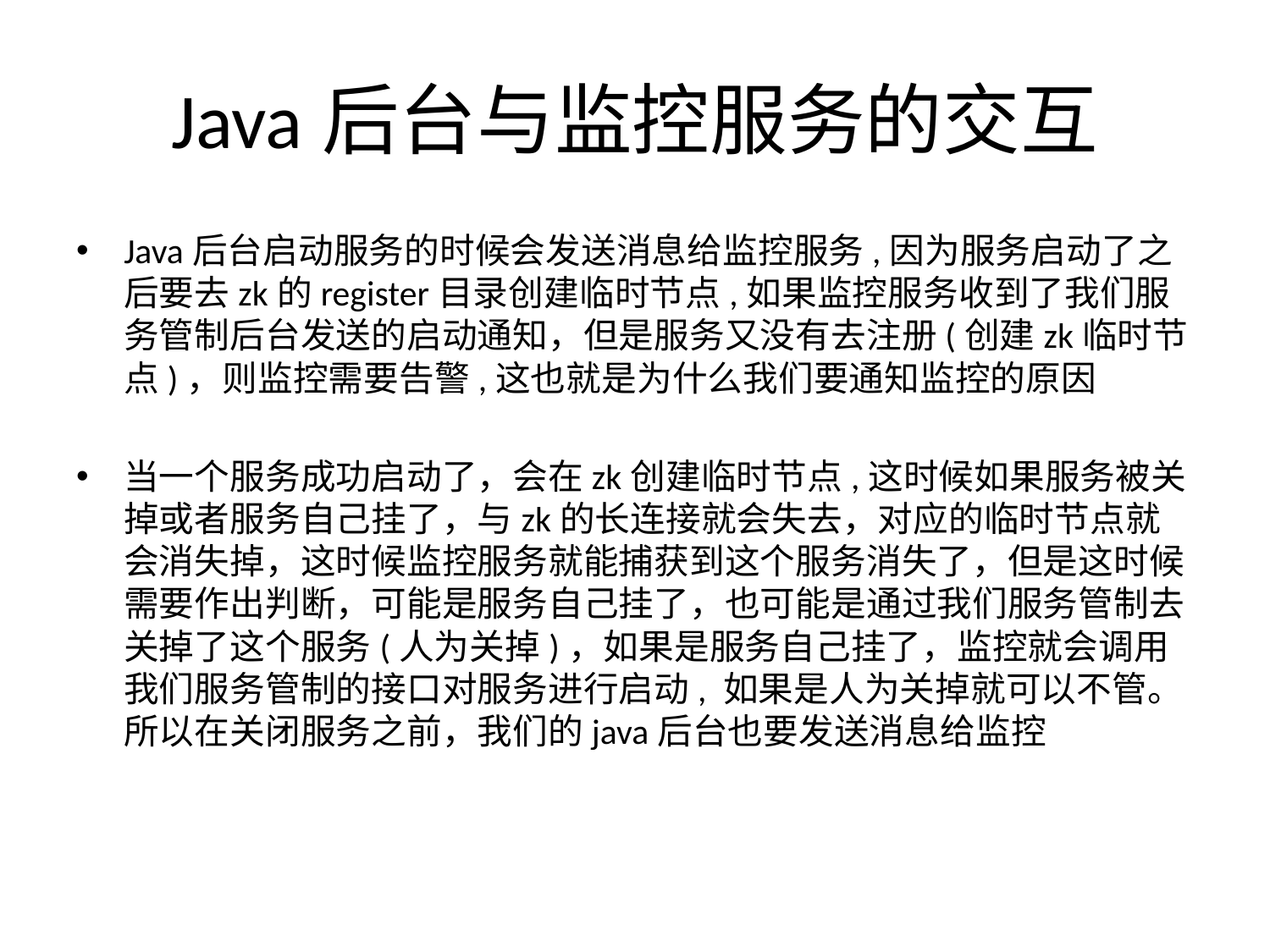

# Java后台与监控服务的交互
Java后台启动服务的时候会发送消息给监控服务,因为服务启动了之后要去zk的register目录创建临时节点,如果监控服务收到了我们服务管制后台发送的启动通知，但是服务又没有去注册(创建zk临时节点)，则监控需要告警,这也就是为什么我们要通知监控的原因

当一个服务成功启动了，会在zk创建临时节点,这时候如果服务被关掉或者服务自己挂了，与zk的长连接就会失去，对应的临时节点就会消失掉，这时候监控服务就能捕获到这个服务消失了，但是这时候需要作出判断，可能是服务自己挂了，也可能是通过我们服务管制去关掉了这个服务(人为关掉)，如果是服务自己挂了，监控就会调用我们服务管制的接口对服务进行启动, 如果是人为关掉就可以不管。所以在关闭服务之前，我们的java后台也要发送消息给监控